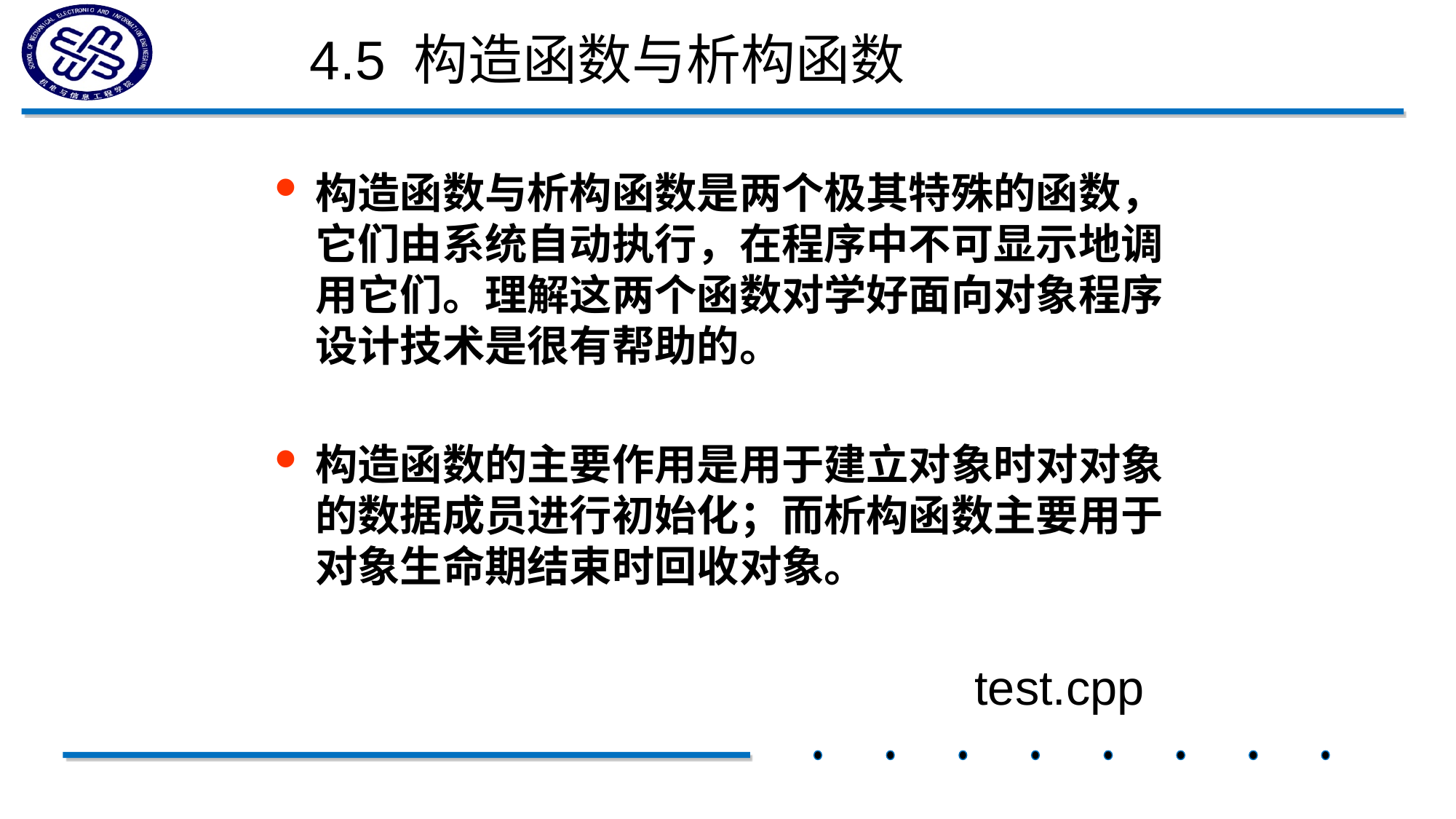

# 4.5 构造函数与析构函数
构造函数与析构函数是两个极其特殊的函数，它们由系统自动执行，在程序中不可显示地调用它们。理解这两个函数对学好面向对象程序设计技术是很有帮助的。

构造函数的主要作用是用于建立对象时对对象的数据成员进行初始化；而析构函数主要用于对象生命期结束时回收对象。
test.cpp